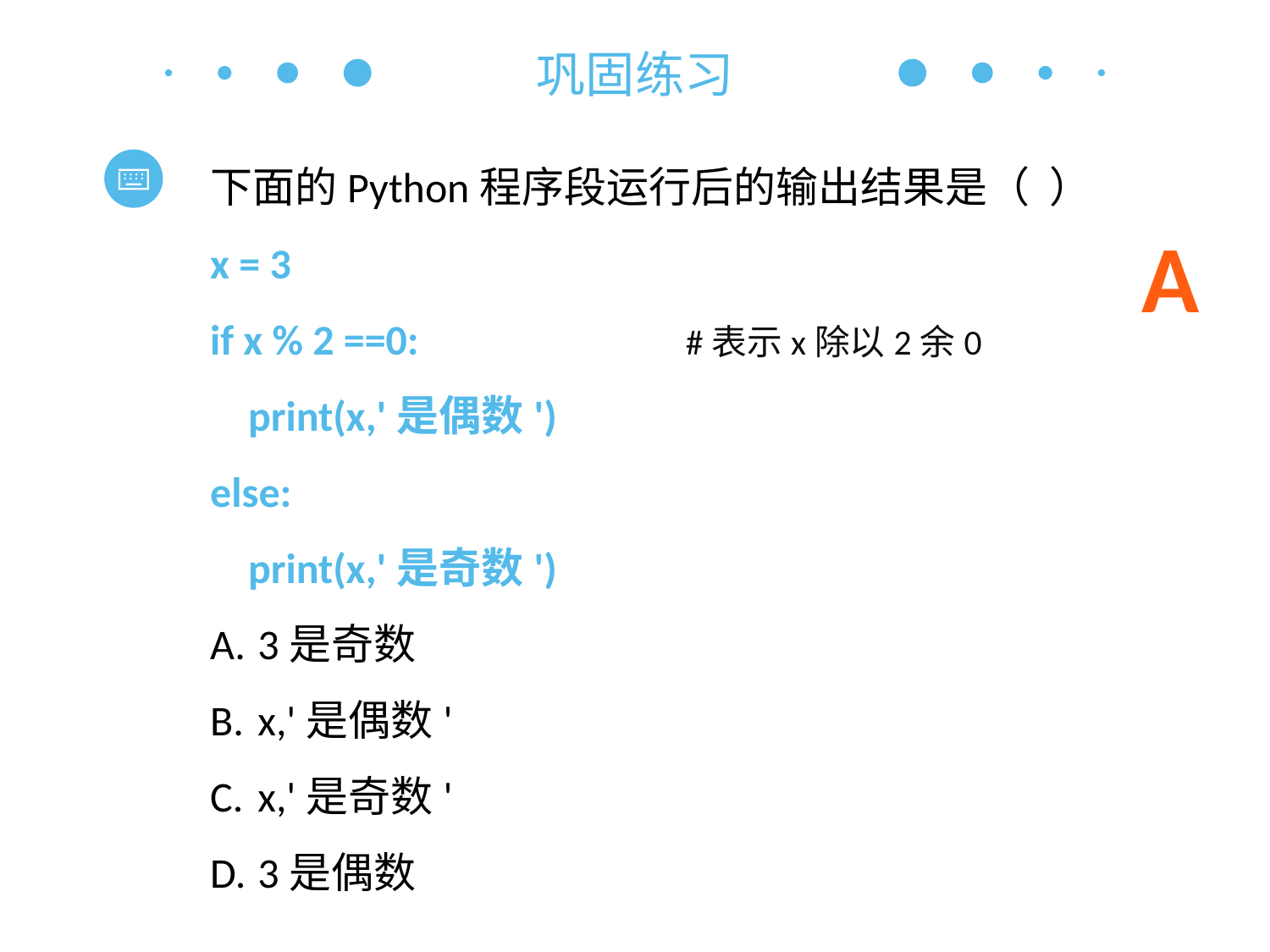

巩固练习
下面的Python程序段运行后的输出结果是（  ）
x = 3
if x % 2 ==0:                            #表示x除以2余0
    print(x,'是偶数')
else:
    print(x,'是奇数')
3是奇数
x,'是偶数'
x,'是奇数'
3是偶数

A